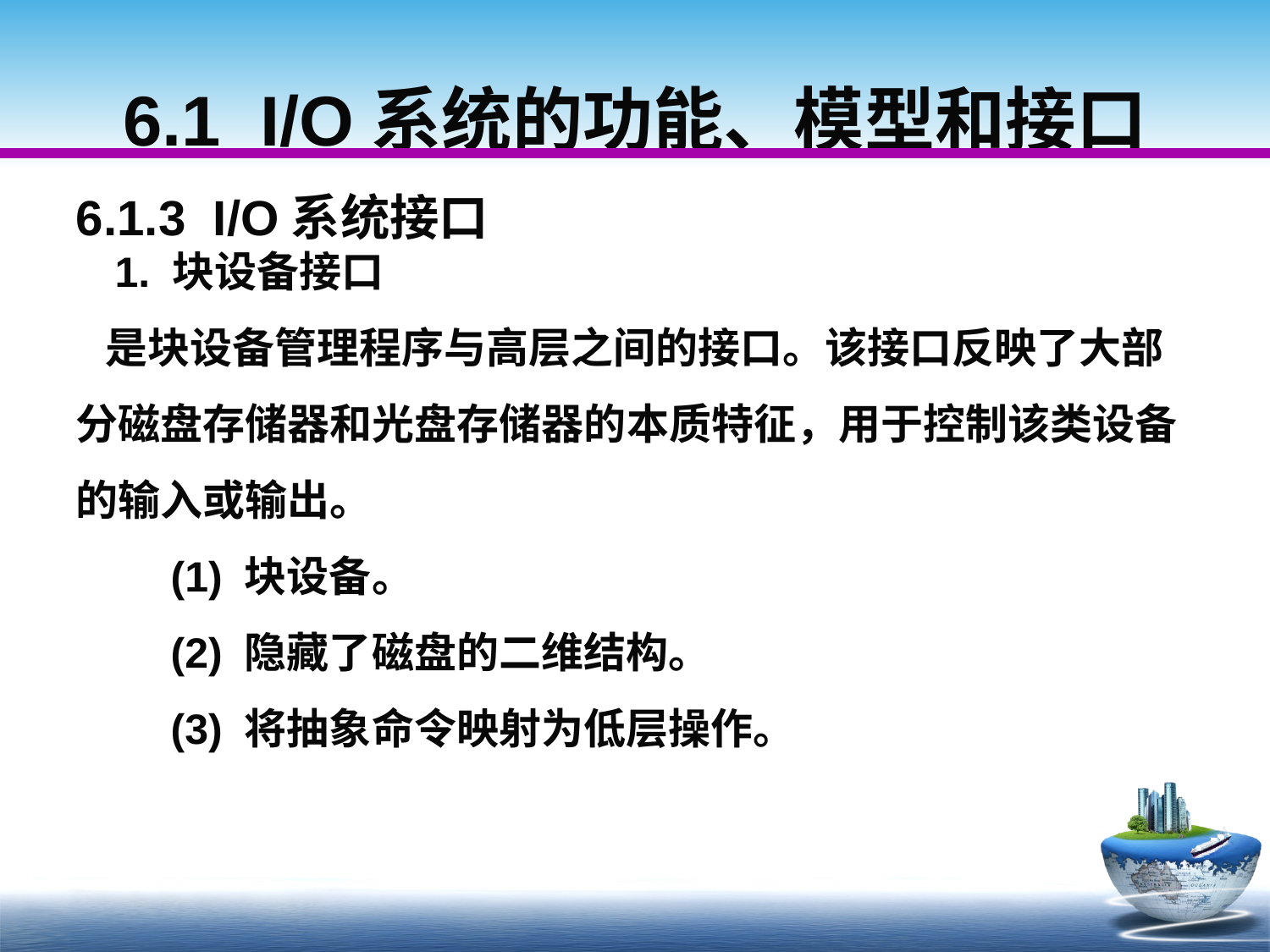

# 6.1  I/O系统的功能、模型和接口
6.1.3  I/O系统接口
   1. 块设备接口
  是块设备管理程序与高层之间的接口。该接口反映了大部分磁盘存储器和光盘存储器的本质特征，用于控制该类设备的输入或输出。
　　(1) 块设备。
　　(2) 隐藏了磁盘的二维结构。
　　(3) 将抽象命令映射为低层操作。